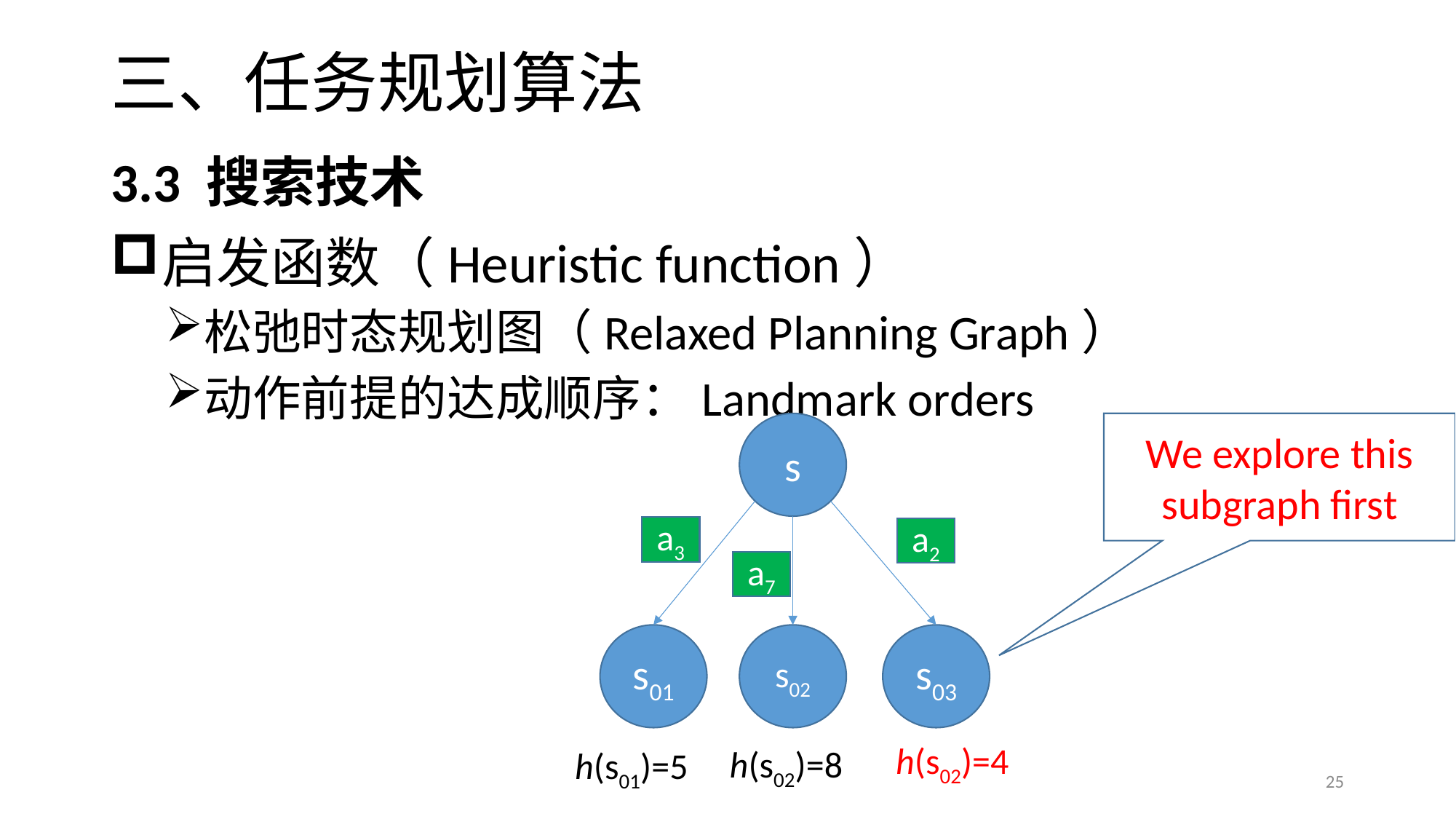

# 三、任务规划算法
3.3 搜索技术
启发函数（Heuristic function）
松弛时态规划图（Relaxed Planning Graph）
动作前提的达成顺序：Landmark orders
s
We explore this subgraph first
a3
a2
a7
s01
s02
s03
h(s02)=4
h(s02)=8
h(s01)=5
25